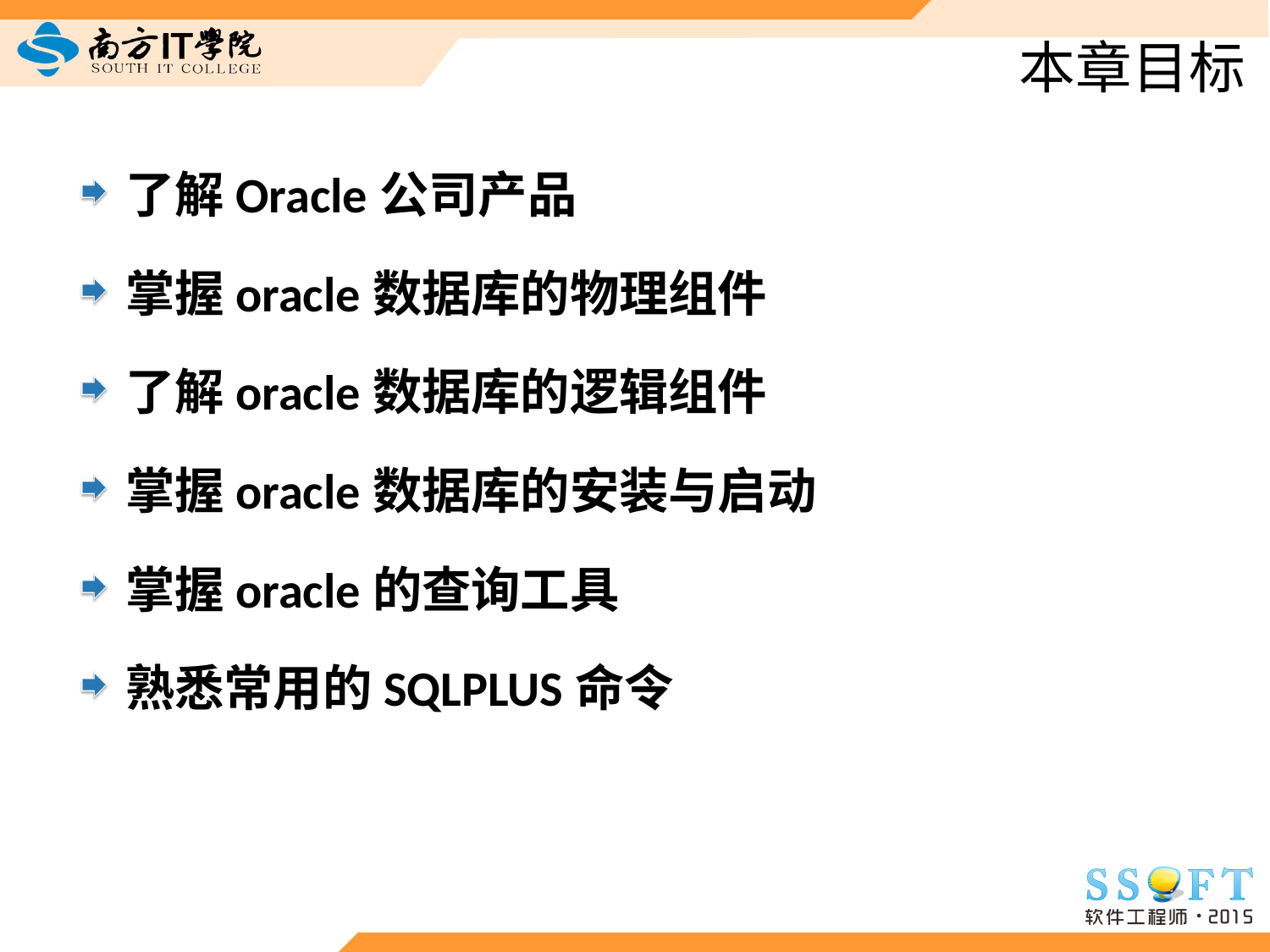

# 本章目标
了解Oracle公司产品
掌握oracle数据库的物理组件
了解oracle数据库的逻辑组件
掌握oracle数据库的安装与启动
掌握oracle的查询工具
熟悉常用的SQLPLUS命令